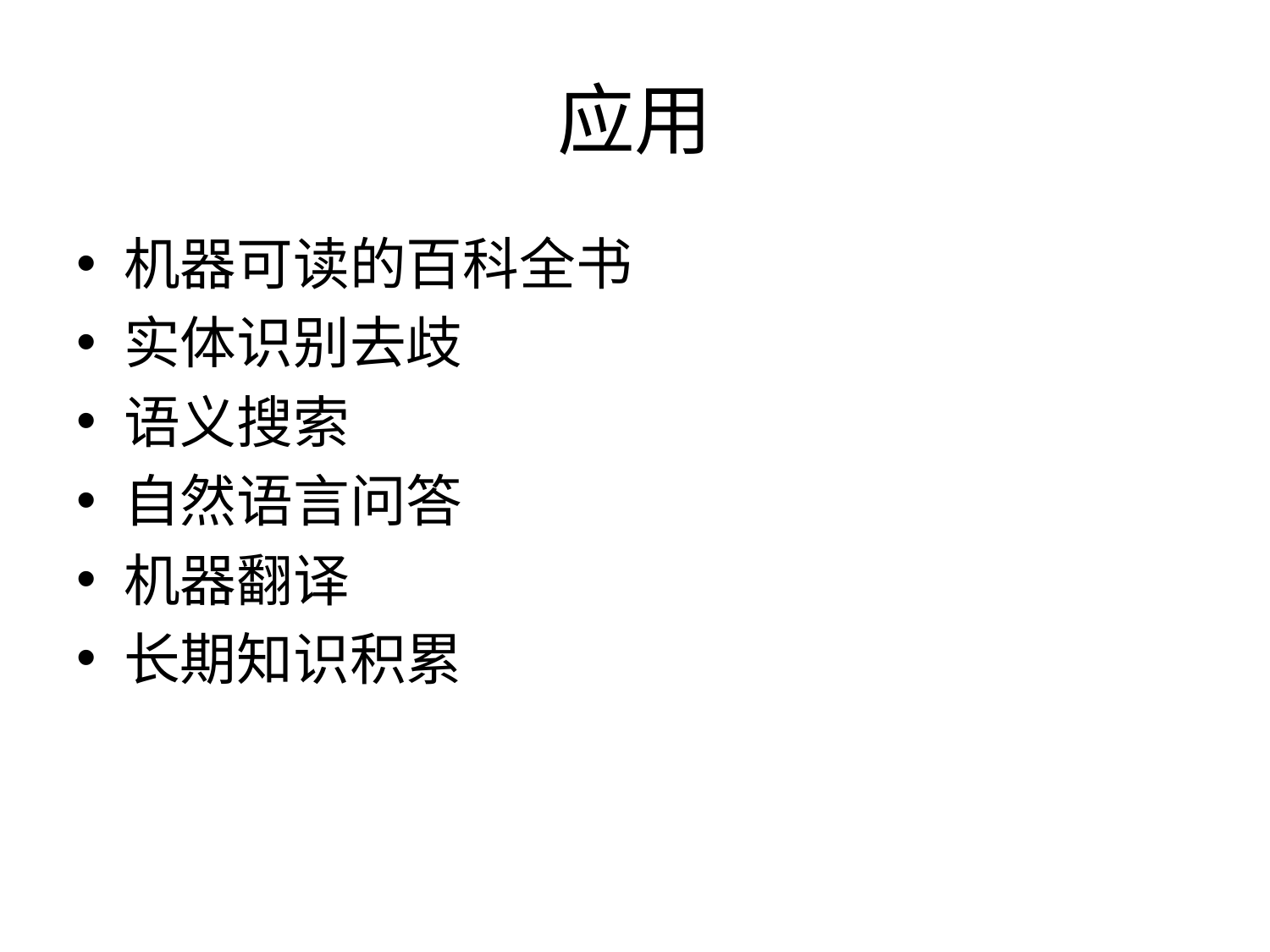

# 应用
机器可读的百科全书
实体识别去歧
语义搜索
自然语言问答
机器翻译
长期知识积累